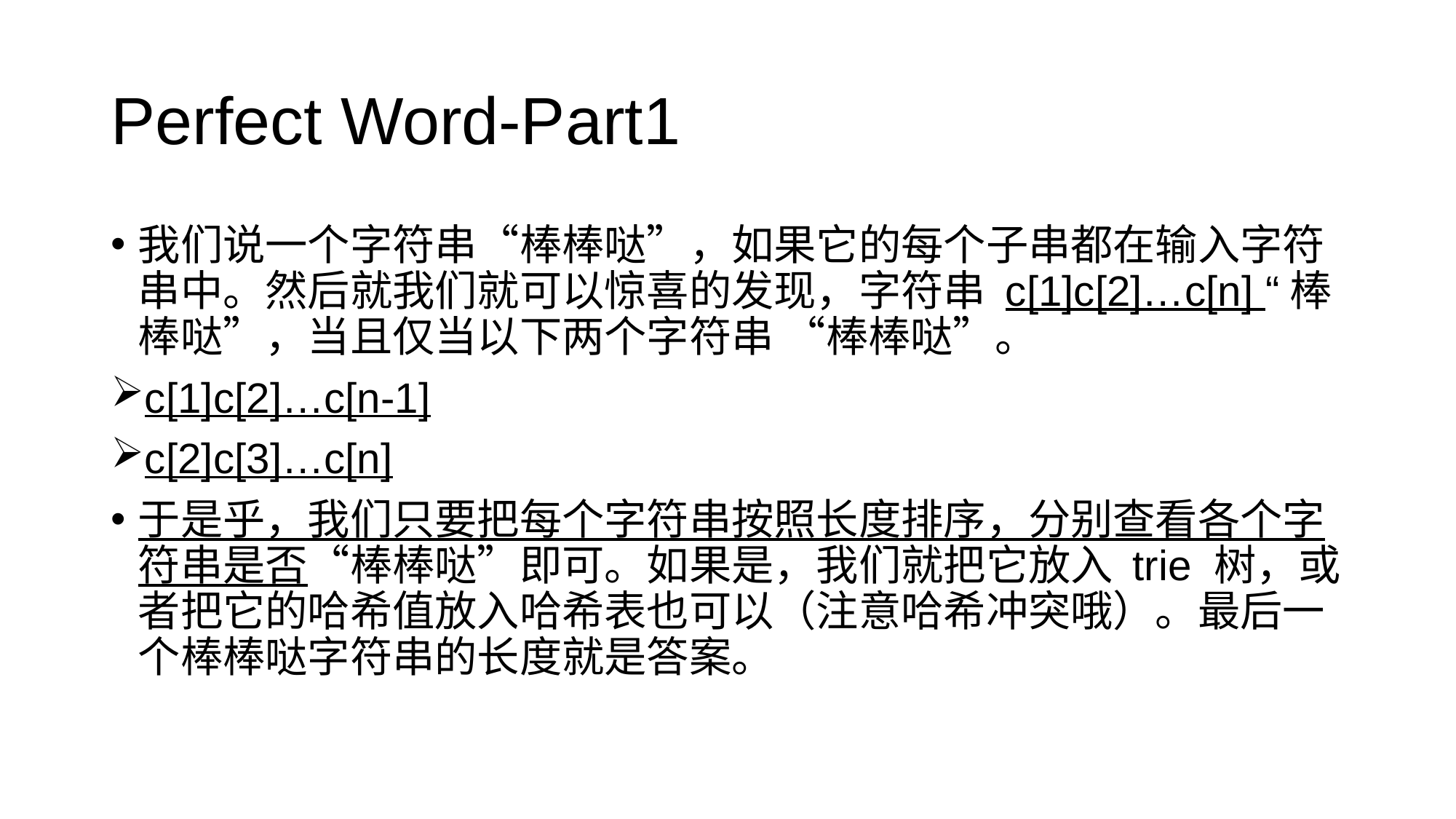

# Perfect Word-Part1
我们说一个字符串“棒棒哒”，如果它的每个子串都在输入字符串中。然后就我们就可以惊喜的发现，字符串 c[1]c[2]…c[n] “棒棒哒”，当且仅当以下两个字符串 “棒棒哒”。
c[1]c[2]…c[n-1]
c[2]c[3]…c[n]
于是乎，我们只要把每个字符串按照长度排序，分别查看各个字符串是否“棒棒哒”即可。如果是，我们就把它放入 trie 树，或者把它的哈希值放入哈希表也可以（注意哈希冲突哦）。最后一个棒棒哒字符串的长度就是答案。